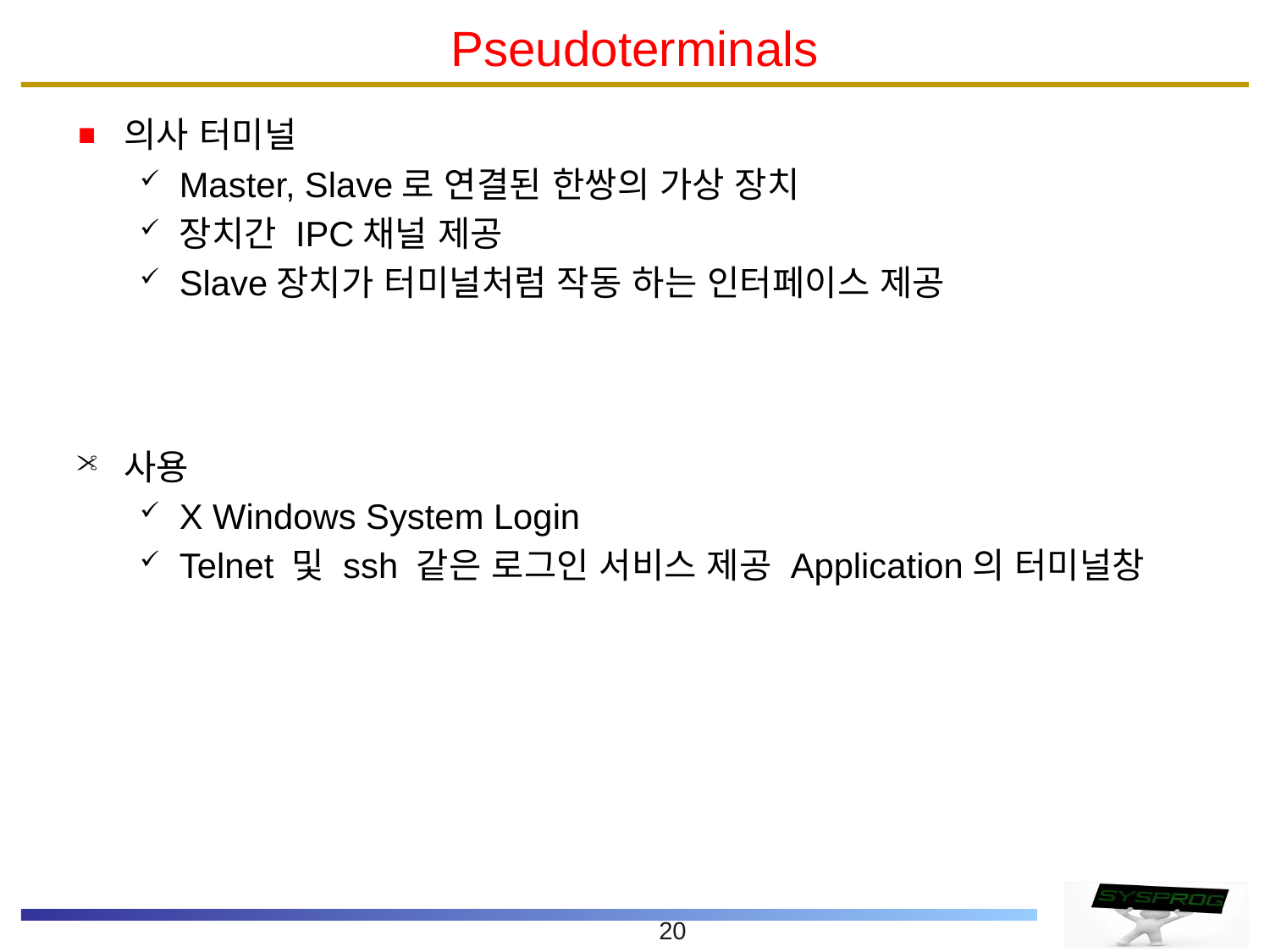

# Pseudoterminals
의사 터미널
Master, Slave로 연결된 한쌍의 가상 장치
장치간 IPC채널 제공
Slave장치가 터미널처럼 작동 하는 인터페이스 제공

사용
X Windows System Login
Telnet 및 ssh 같은 로그인 서비스 제공 Application의 터미널창
20